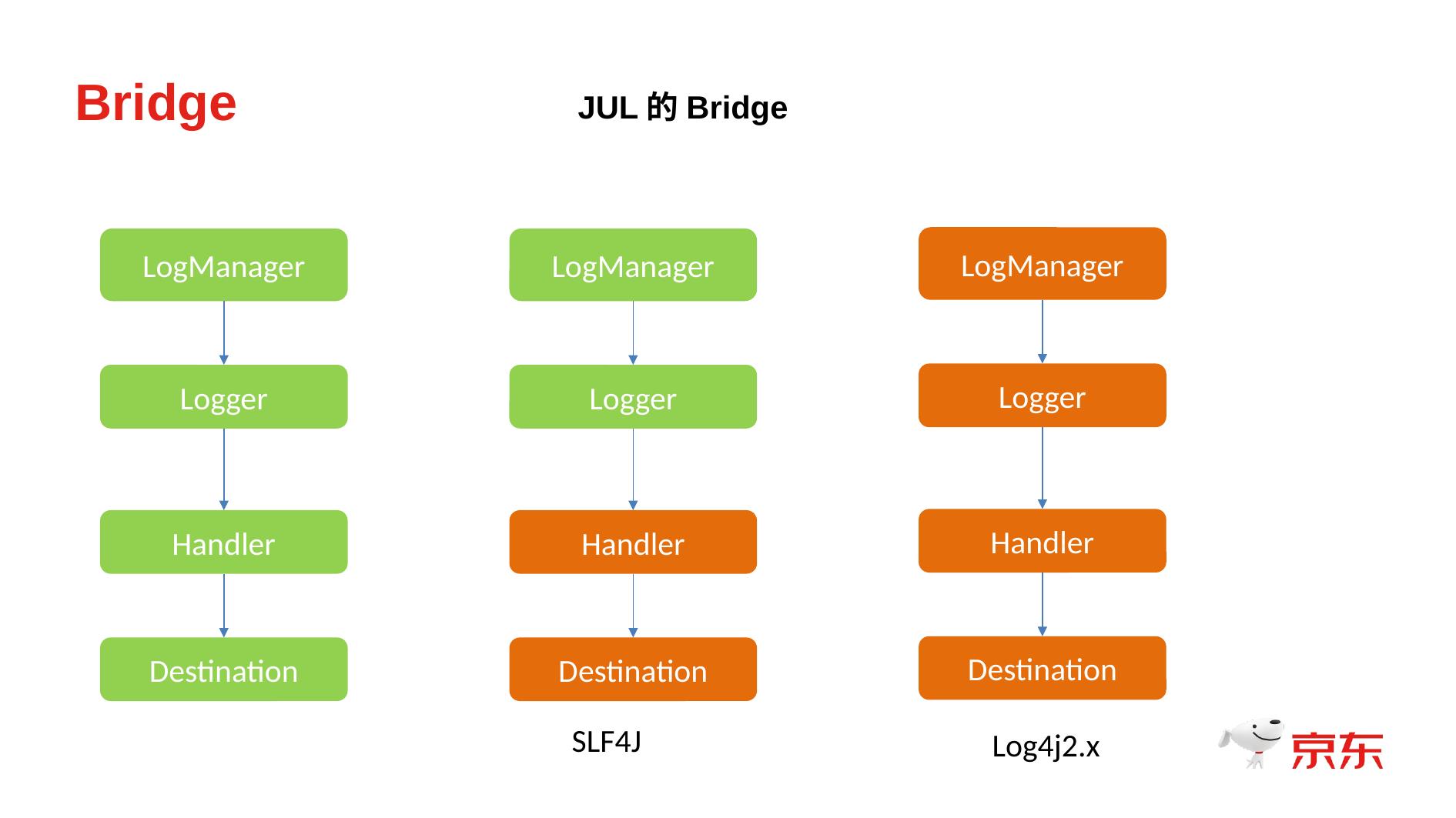

Bridge
JUL的Bridge
LogManager
LogManager
LogManager
Logger
Logger
Logger
Handler
Handler
Handler
Destination
Destination
Destination
SLF4J
Log4j2.x